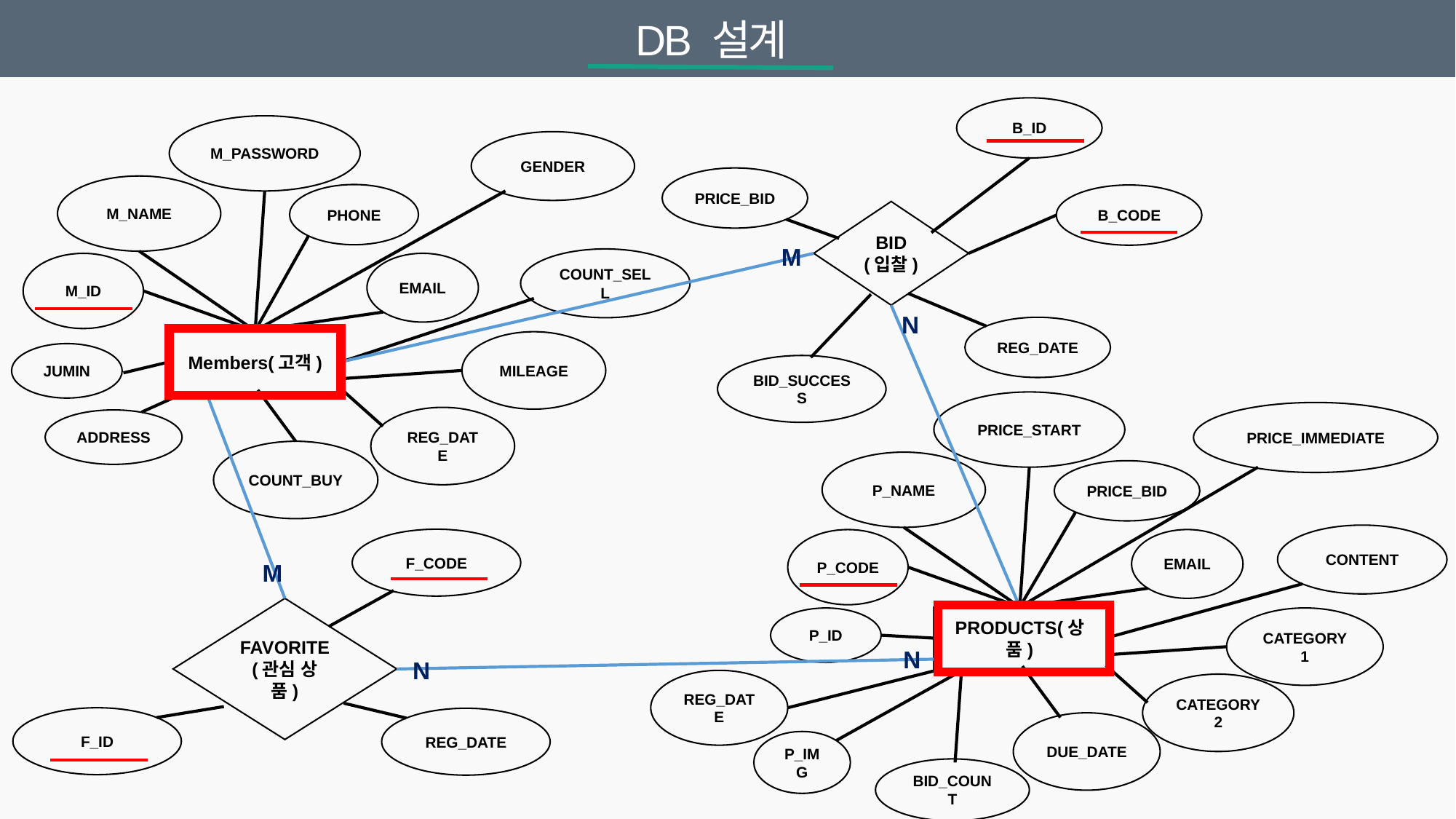

DB 설계
B_ID
M_PASSWORD
GENDER
M_NAME
PHONE
COUNT_SELL
M_ID
EMAIL
Members(고객)
MILEAGE
JUMIN
REG_DATE
ADDRESS
COUNT_BUY
PRICE_BID
B_CODE
BID
(입찰)
M
N
REG_DATE

BID_SUCCESS
PRICE_START
PRICE_IMMEDIATE
P_NAME
PRICE_BID
CONTENT
F_CODE
P_CODE
EMAIL
M
FAVORITE
(관심 상품)

PRODUCTS(상품)
P_ID
CATEGORY1
N
N
REG_DATE
CATEGORY2
F_ID
REG_DATE
DUE_DATE
P_IMG
BID_COUNT